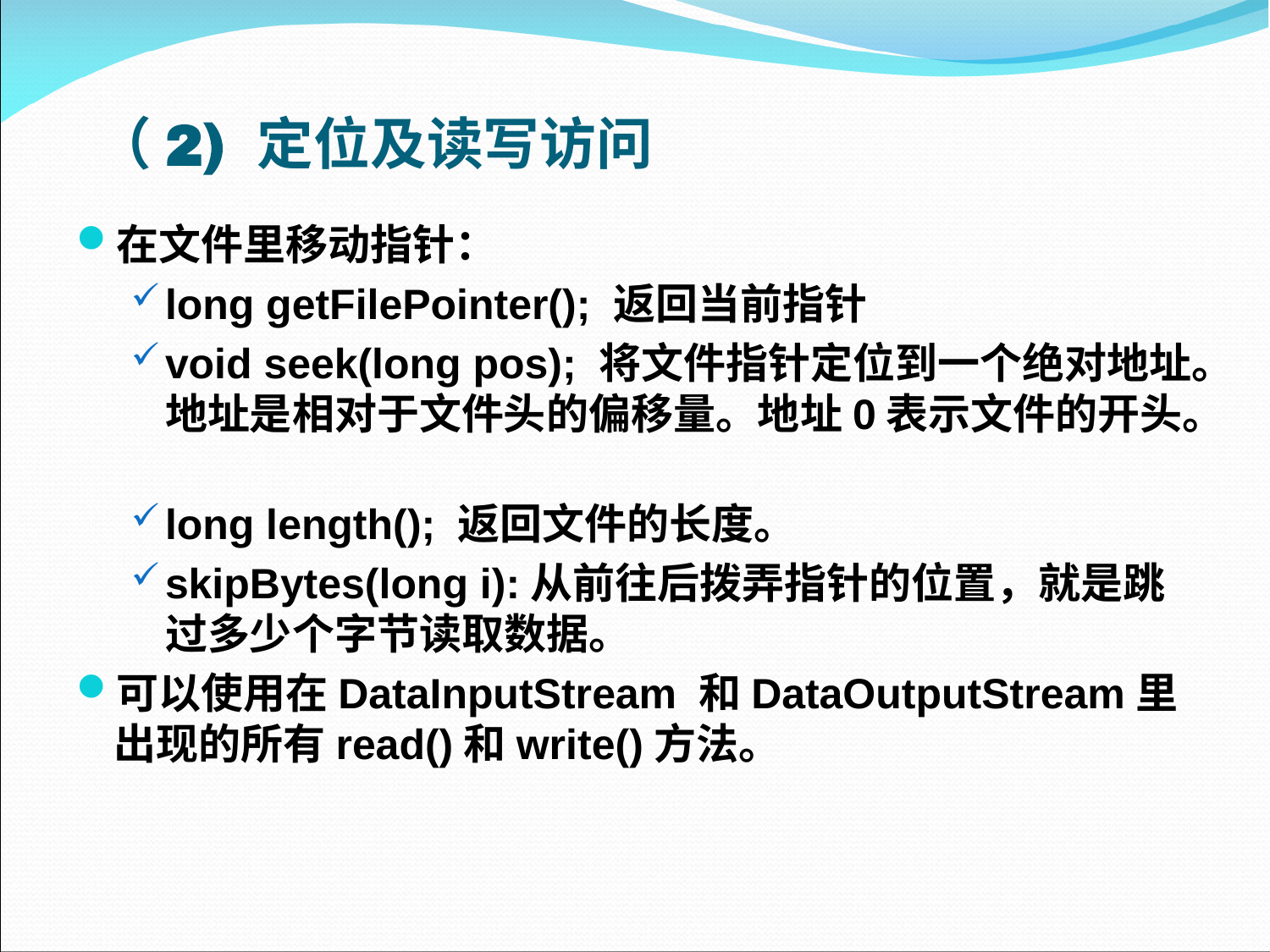

# （2) 定位及读写访问
在文件里移动指针：
long getFilePointer(); 返回当前指针
void seek(long pos); 将文件指针定位到一个绝对地址。地址是相对于文件头的偏移量。地址0表示文件的开头。
long length(); 返回文件的长度。
skipBytes(long i):从前往后拨弄指针的位置，就是跳过多少个字节读取数据。
可以使用在DataInputStream 和DataOutputStream里出现的所有read()和write()方法。